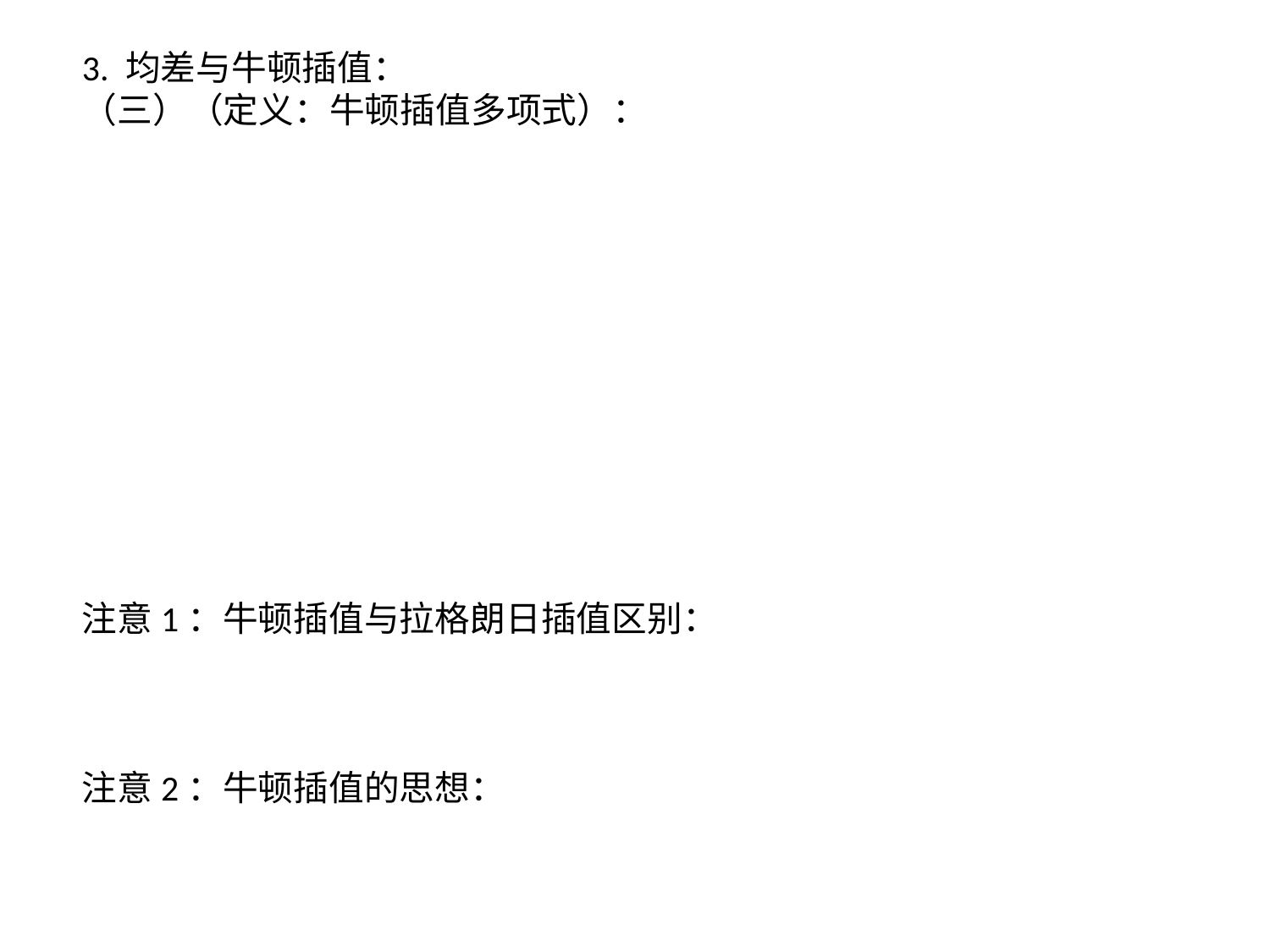

3. 均差与牛顿插值：
（三）（定义：牛顿插值多项式）：

注意1：牛顿插值与拉格朗日插值区别：

注意2：牛顿插值的思想：